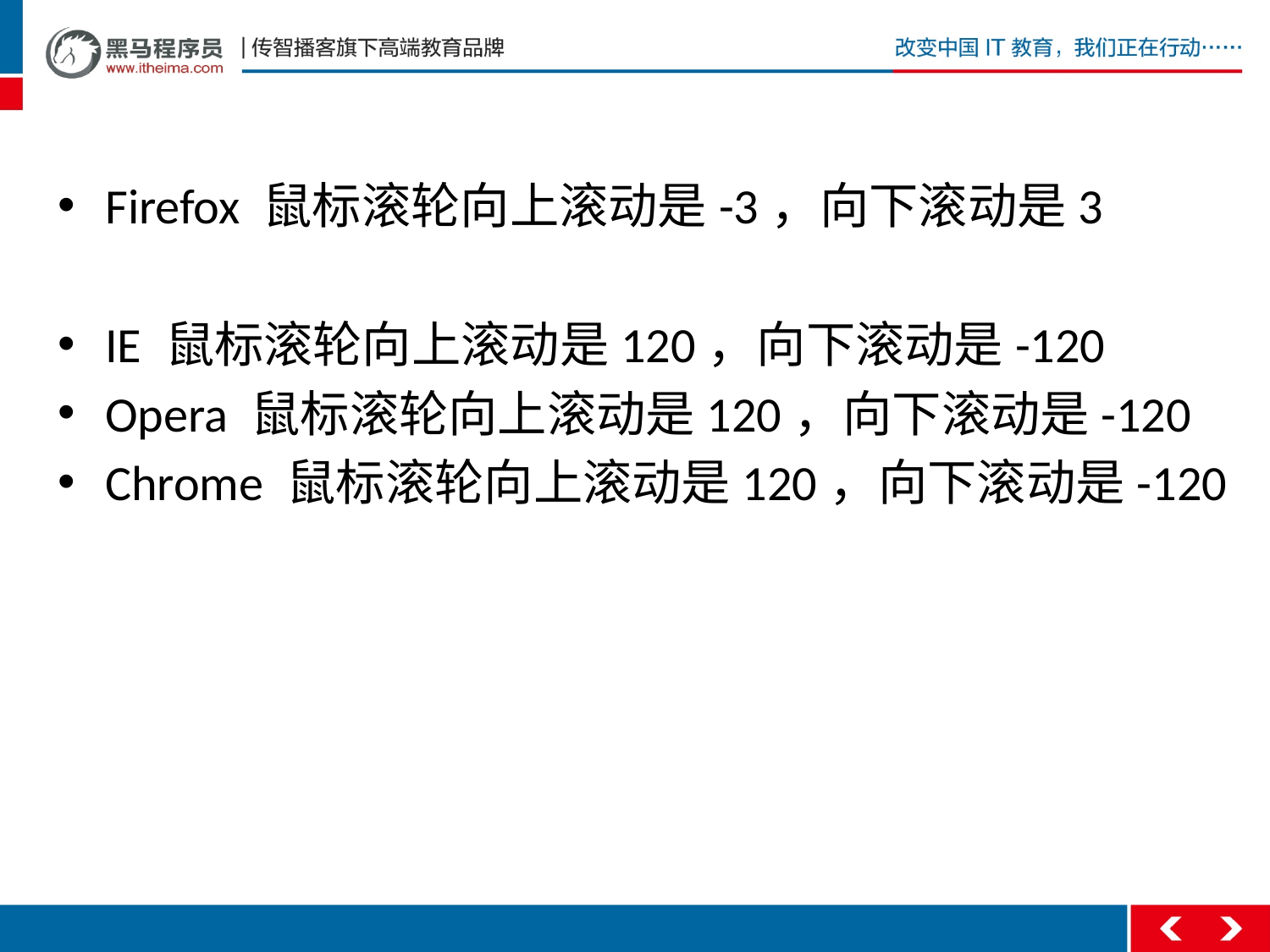

#
Firefox 鼠标滚轮向上滚动是-3，向下滚动是3

IE 鼠标滚轮向上滚动是120，向下滚动是-120
Opera 鼠标滚轮向上滚动是120，向下滚动是-120
Chrome 鼠标滚轮向上滚动是120，向下滚动是-120